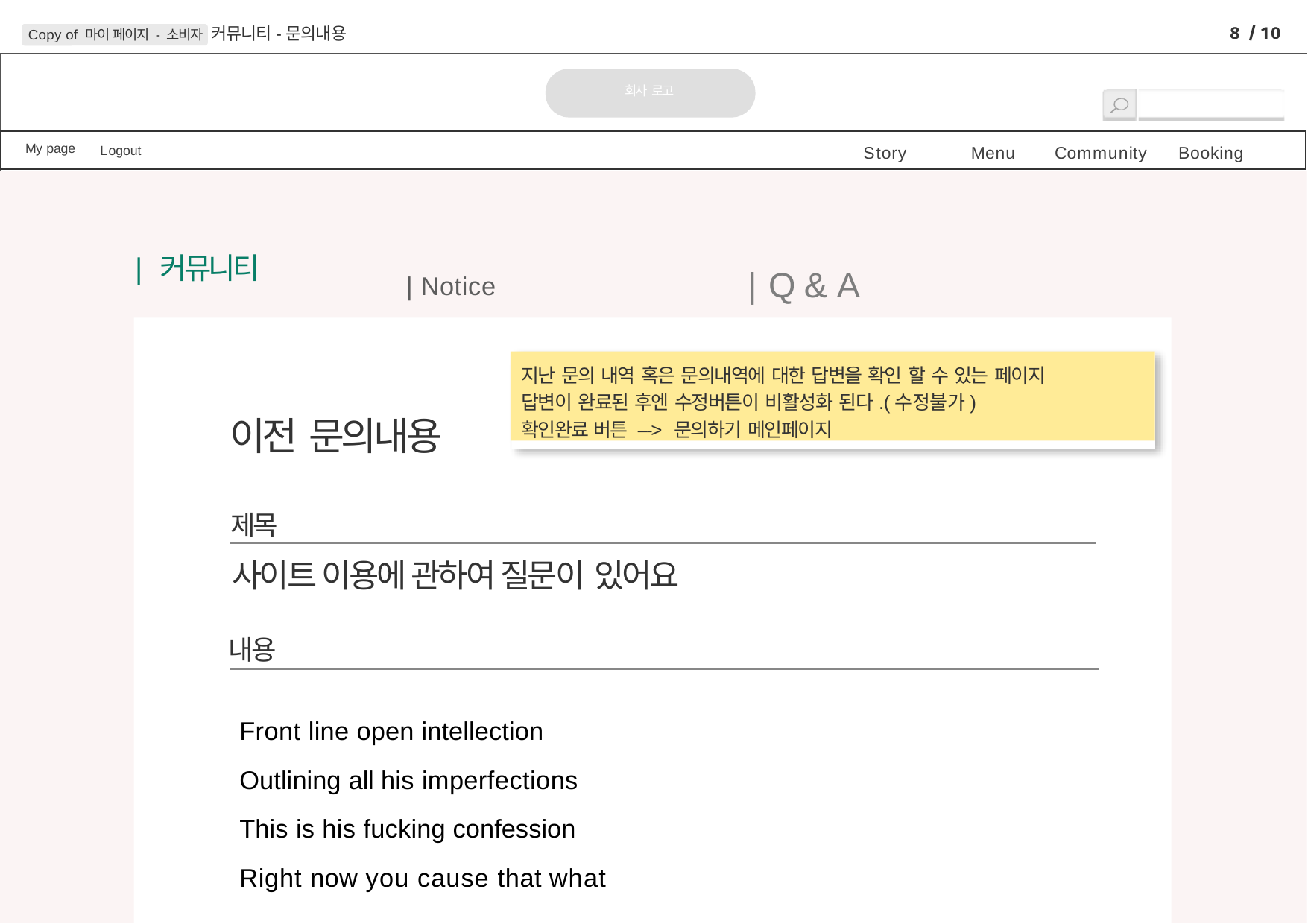

8 / 10
Copy of 마이 페이지 - 소비자  커뮤니티-문의내용

회사 로고

My page
Story
Menu
Community
Booking
Logout

| 커뮤니티
| Q & A

| Notice

지난 문의 내역 혹은 문의내역에 대한 답변을 확인 할 수 있는 페이지  답변이 완료된 후엔 수정버튼이 비활성화 된다.(수정불가)
확인완료 버튼 --->  문의하기 메인페이지
이전 문의내용

제목
사이트 이용에 관하여 질문이 있어요

내용

Front line open intellection  Outlining all his imperfections  This is his fucking confession  Right now you cause that what